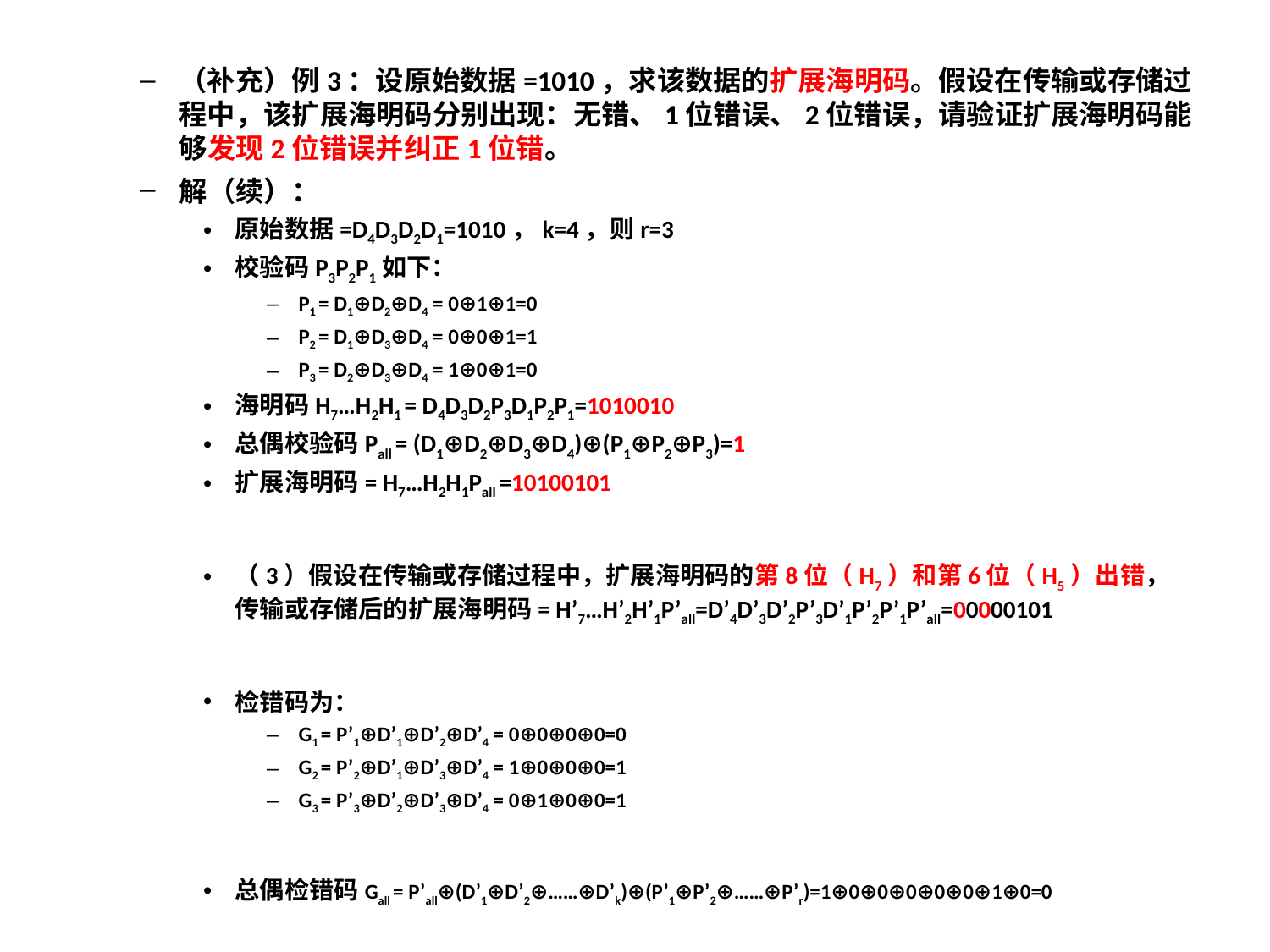

（补充）例3：设原始数据=1010，求该数据的扩展海明码。假设在传输或存储过程中，该扩展海明码分别出现：无错、1位错误、2位错误，请验证扩展海明码能够发现2位错误并纠正1位错。
解（续）：
原始数据=D4D3D2D1=1010，k=4，则r=3
校验码P3P2P1如下：
P1 = D1⊕D2⊕D4 = 0⊕1⊕1=0
P2 = D1⊕D3⊕D4 = 0⊕0⊕1=1
P3 = D2⊕D3⊕D4 = 1⊕0⊕1=0
海明码H7…H2H1 = D4D3D2P3D1P2P1=1010010
总偶校验码Pall = (D1⊕D2⊕D3⊕D4)⊕(P1⊕P2⊕P3)=1
扩展海明码= H7…H2H1Pall =10100101

（3）假设在传输或存储过程中，扩展海明码的第8位（H7）和第6位（H5）出错，传输或存储后的扩展海明码= H’7…H’2H’1P’all=D’4D’3D’2P’3D’1P’2P’1P’all=00000101

检错码为：
G1 = P’1⊕D’1⊕D’2⊕D’4 = 0⊕0⊕0⊕0=0
G2 = P’2⊕D’1⊕D’3⊕D’4 = 1⊕0⊕0⊕0=1
G3 = P’3⊕D’2⊕D’3⊕D’4 = 0⊕1⊕0⊕0=1

总偶检错码Gall = P’all⊕(D’1⊕D’2⊕……⊕D’k)⊕(P’1⊕P’2⊕……⊕P’r)=1⊕0⊕0⊕0⊕0⊕0⊕1⊕0=0

Gall=0，G=G3G2G1=110≠0，表示出现2位错，但是无法知道是哪2位错误，即无法纠错。